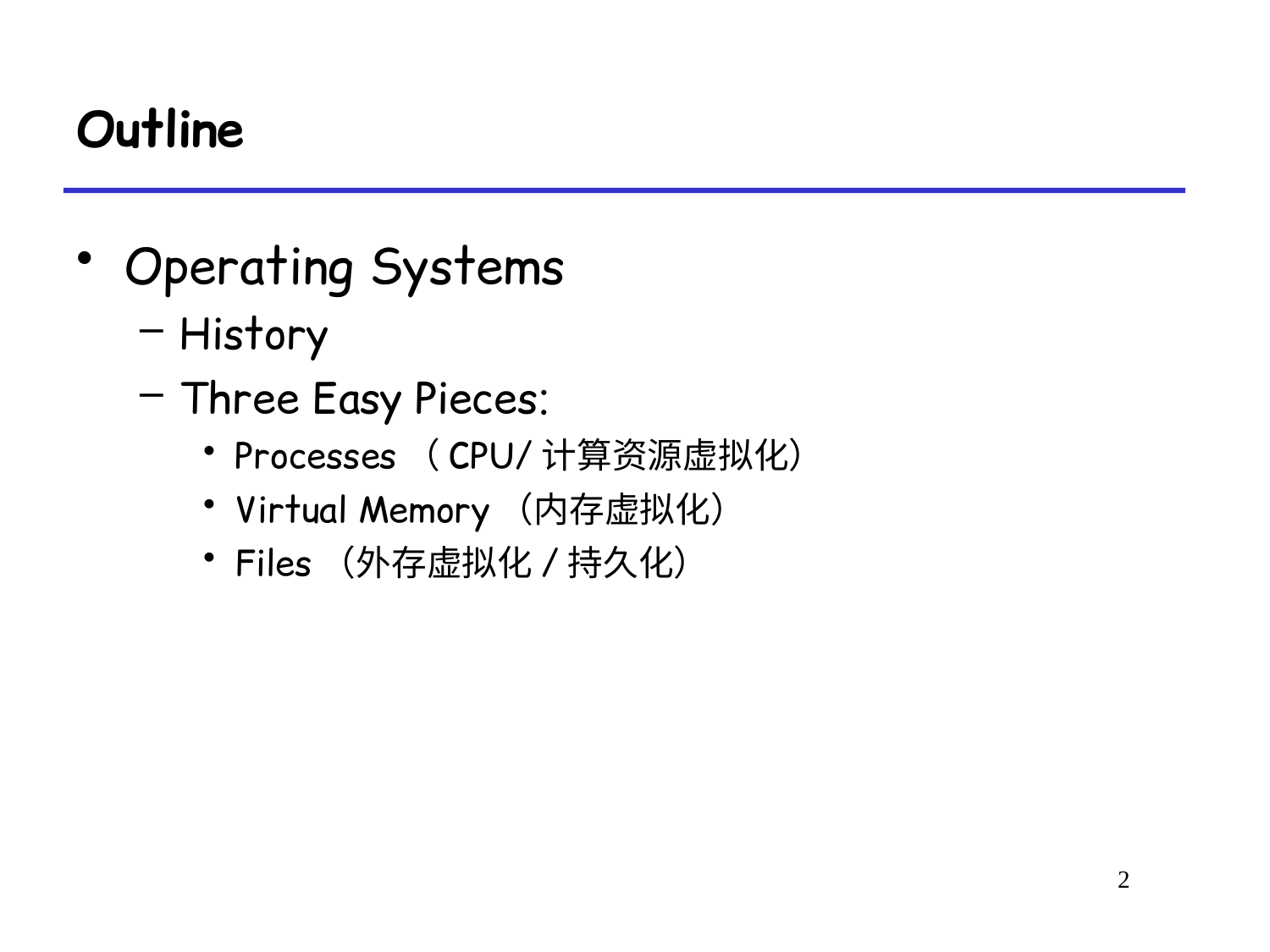

Outline
Operating Systems
History
Three Easy Pieces:
Processes（CPU/计算资源虚拟化）
Virtual Memory（内存虚拟化）
Files（外存虚拟化/持久化）
# 2